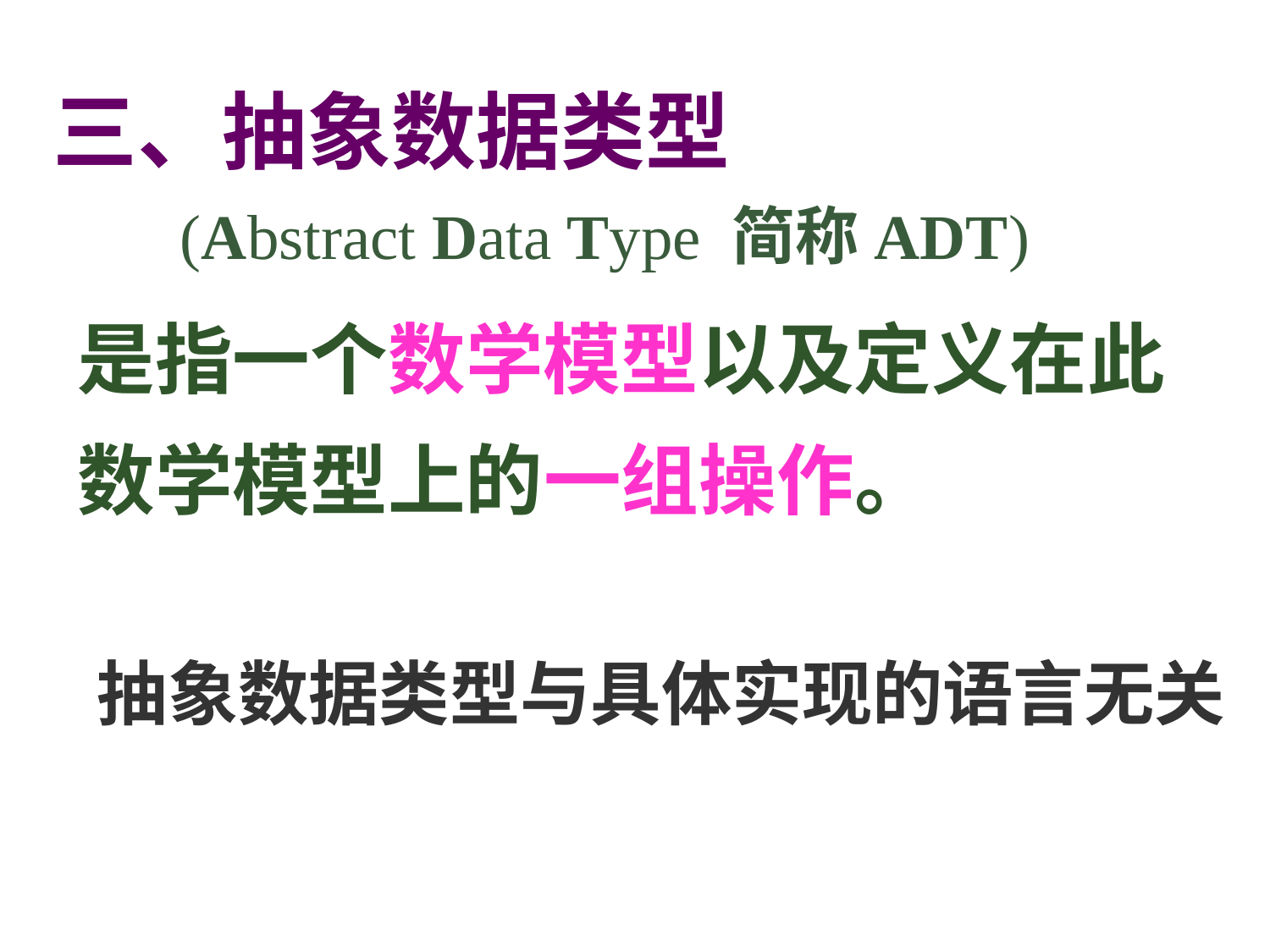

三、抽象数据类型
   (Abstract Data Type 简称ADT)
是指一个数学模型以及定义在此数学模型上的一组操作。
抽象数据类型与具体实现的语言无关